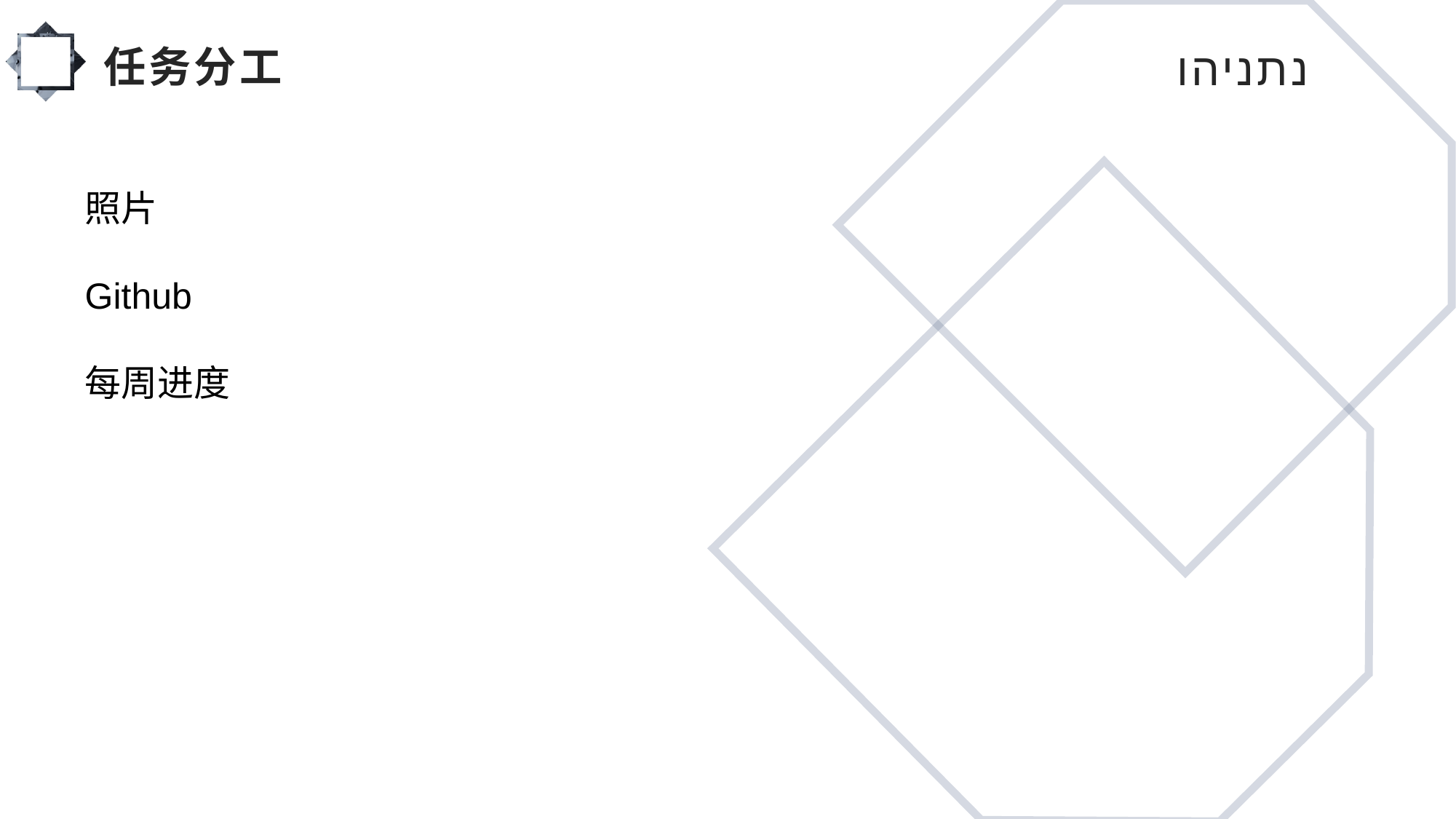

# 任务分工
                         נתניהו

照片

Github

每周进度
9